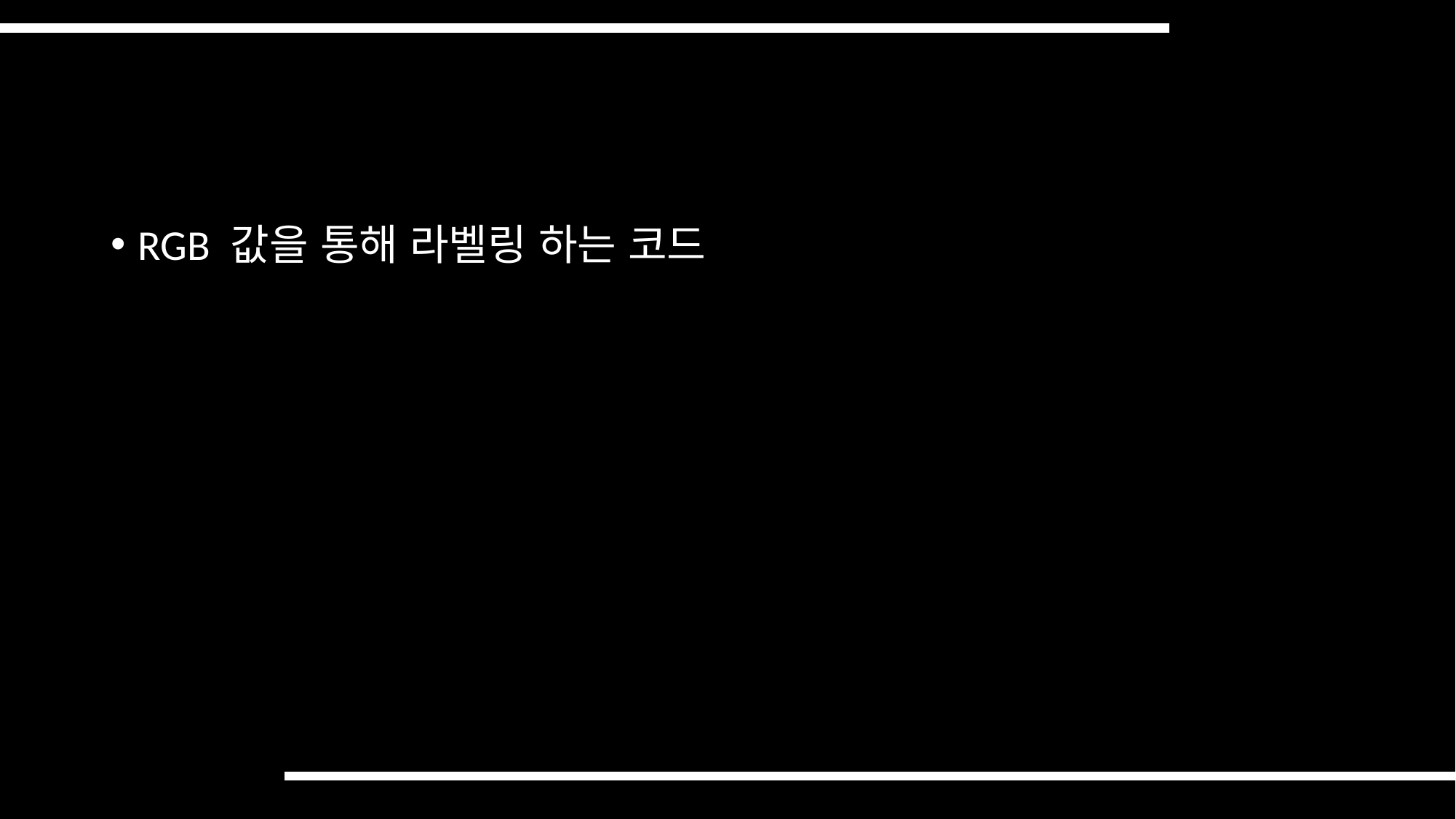

#
RGB 값을 통해 라벨링 하는 코드